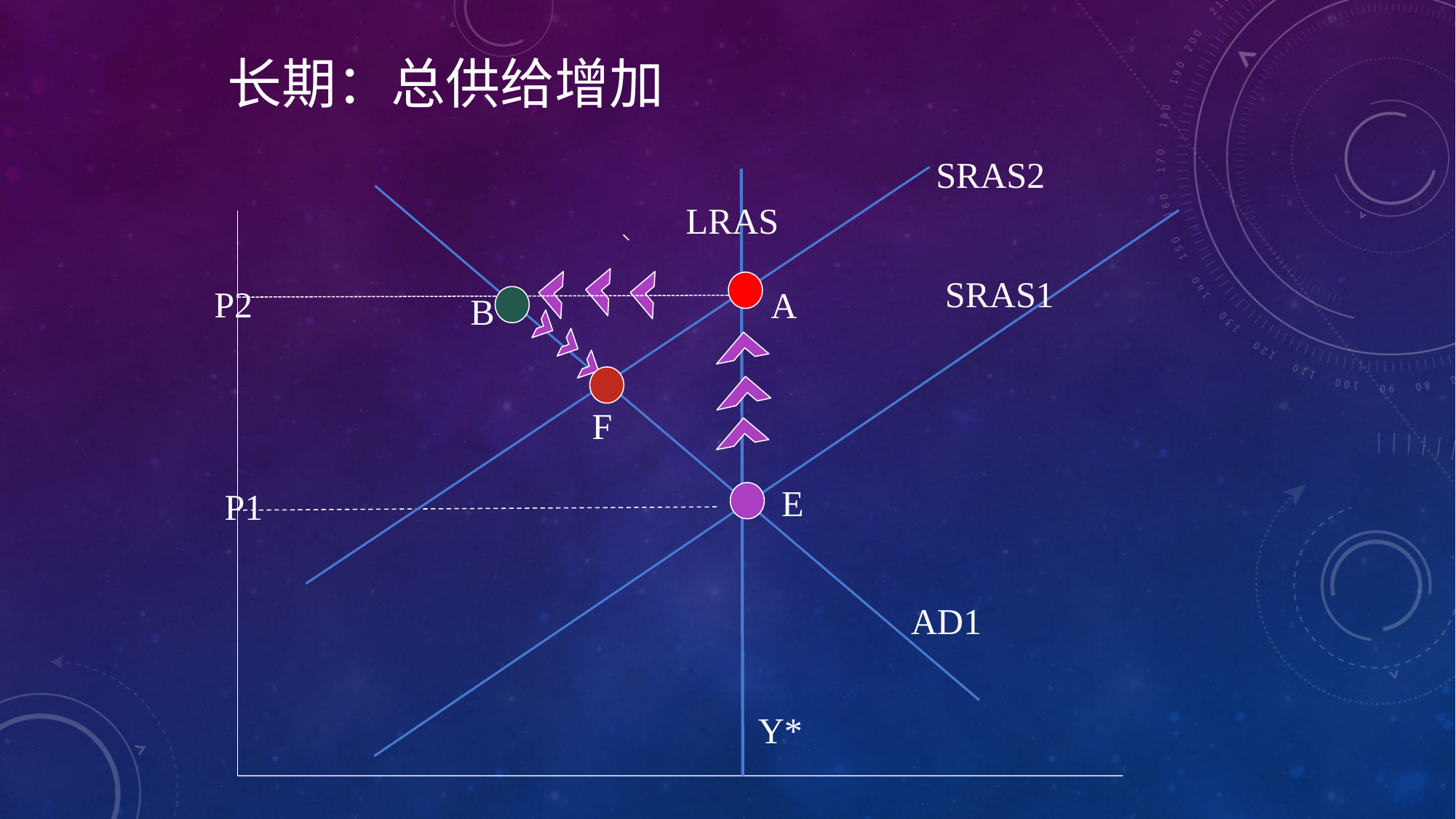

# 长期：总供给增加
SRAS2
LRAS
SRAS1

P2
A

B

F

E
P1

AD1
Y*